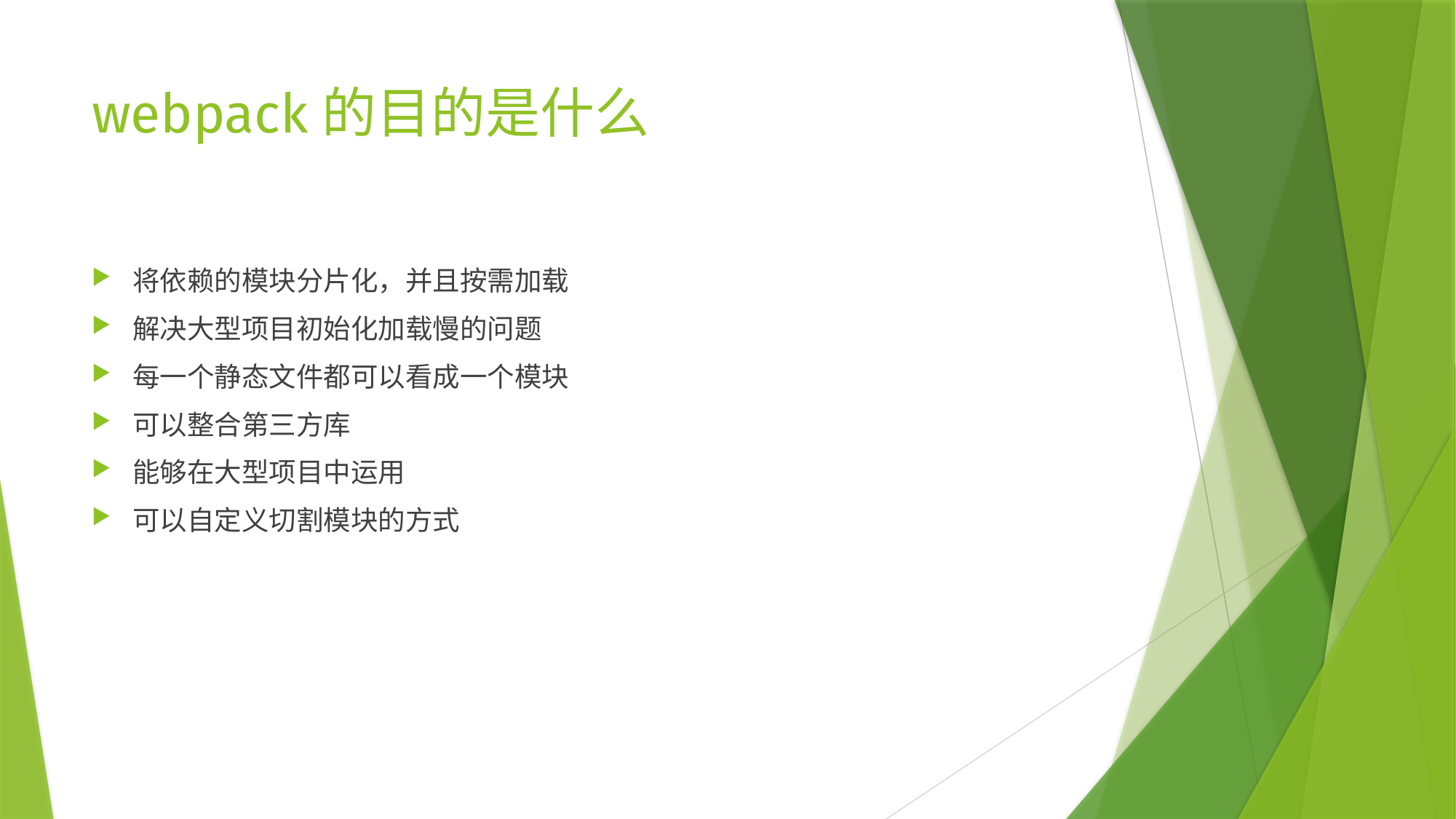

# webpack的目的是什么
将依赖的模块分片化，并且按需加载
解决大型项目初始化加载慢的问题
每一个静态文件都可以看成一个模块
可以整合第三方库
能够在大型项目中运用
可以自定义切割模块的方式